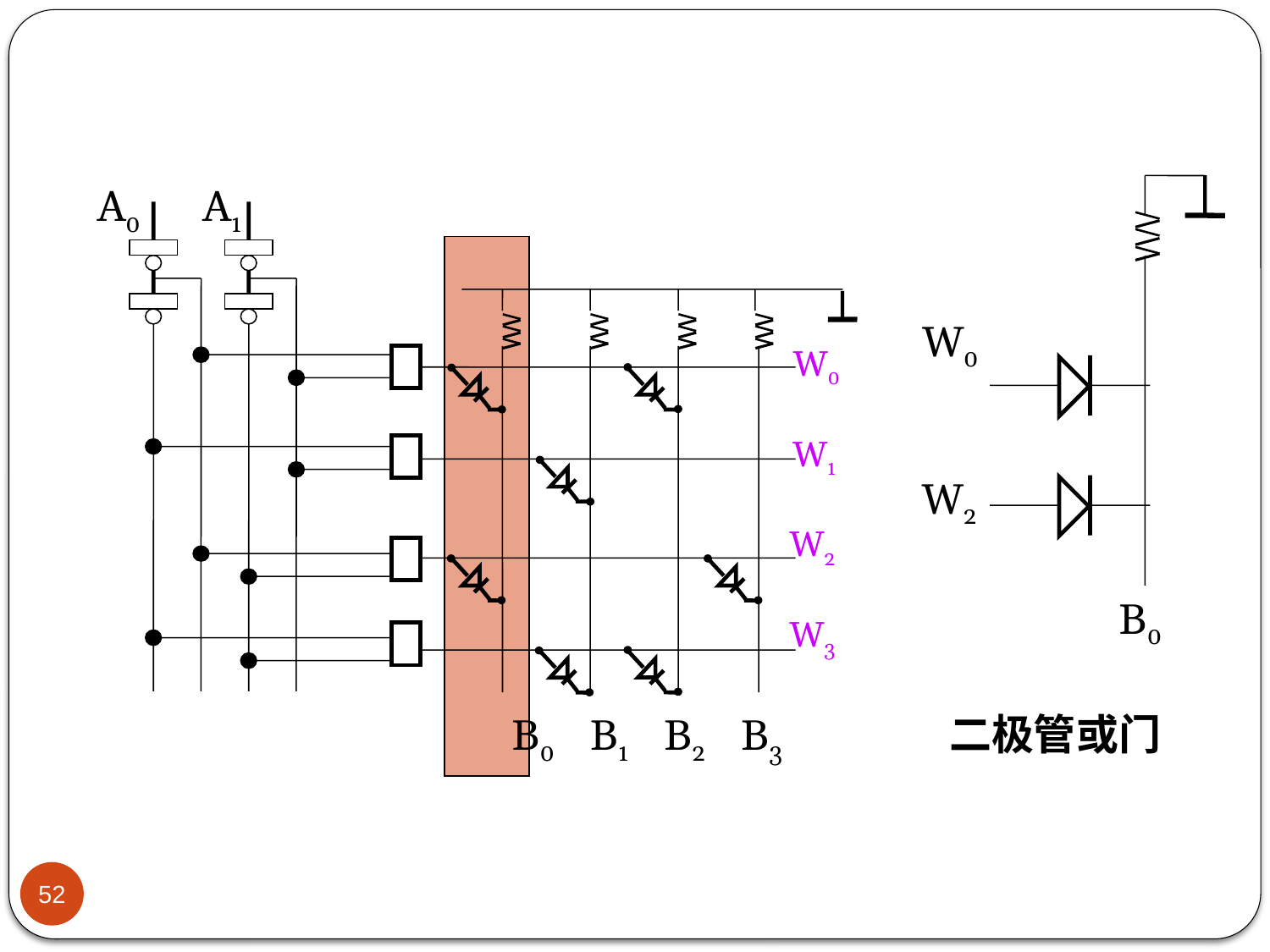

A0
A1

W0

W1

W2

W3

B0      B1      B2      B3

W0

W2

B0

二极管或门
52